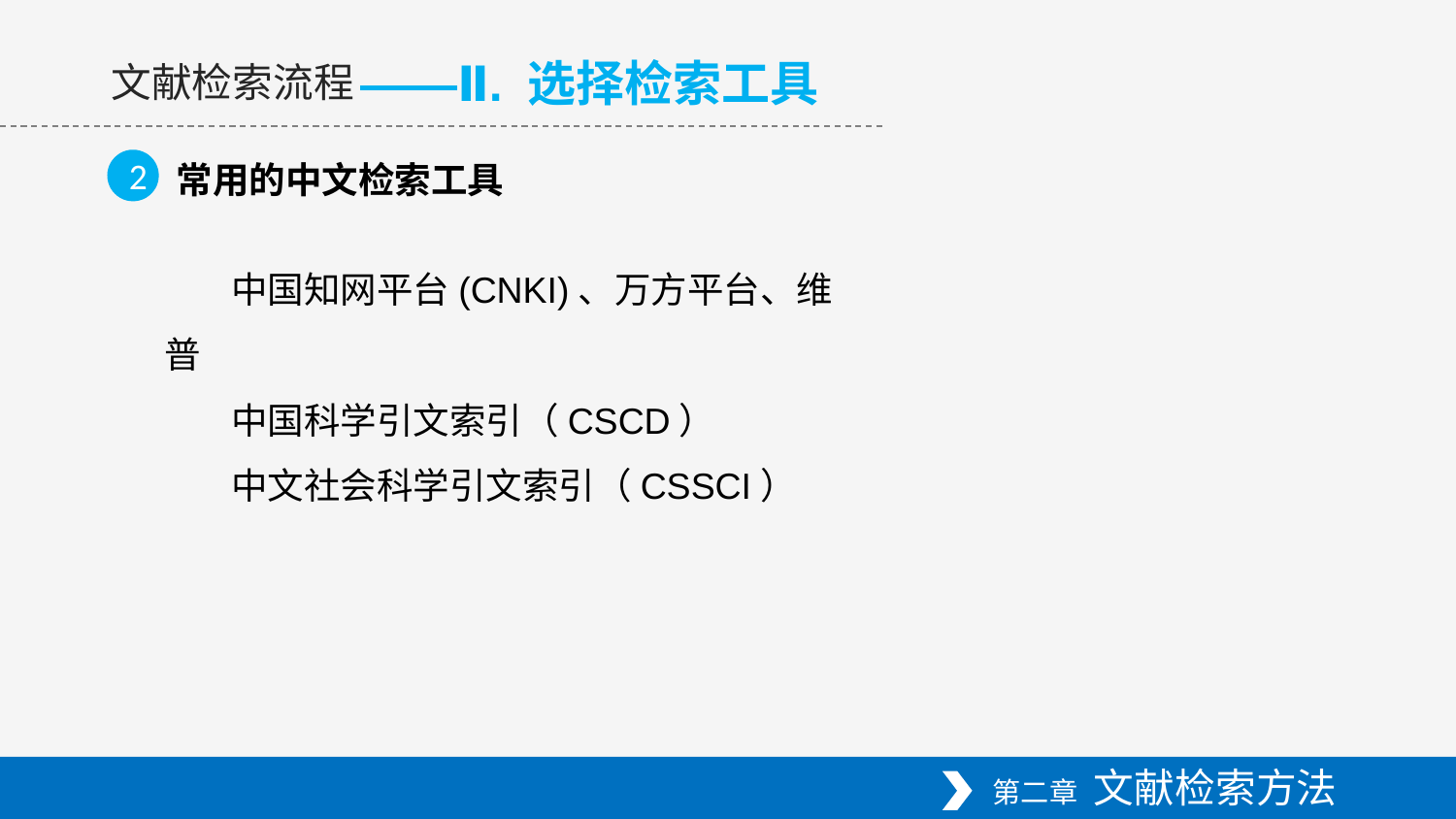

——Ⅱ. 选择检索工具
文献检索流程
2
常用的中文检索工具
       中国知网平台(CNKI)、万方平台、维普
       中国科学引文索引（CSCD）
       中文社会科学引文索引（CSSCI）